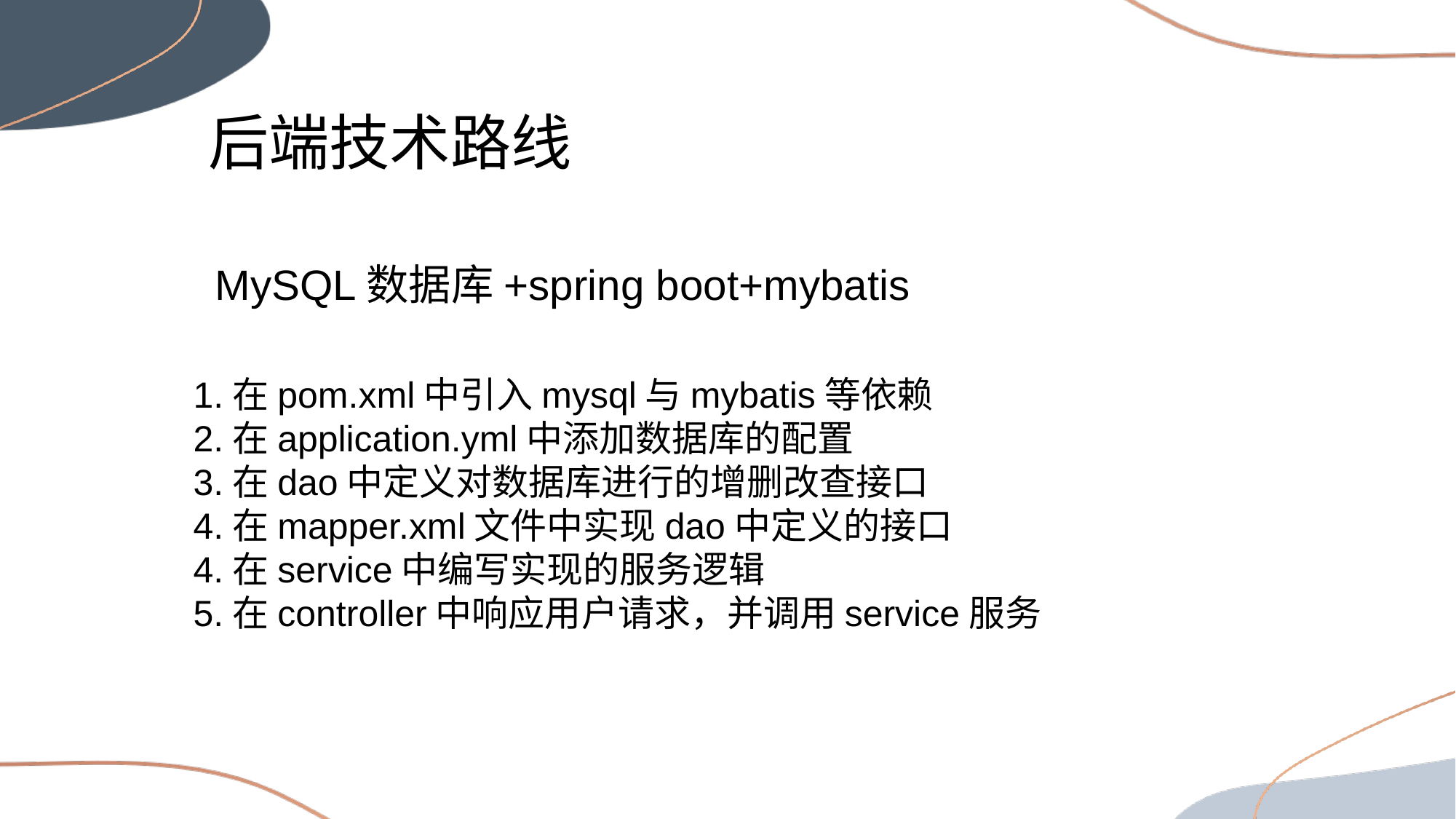

后端技术路线
MySQL数据库+spring boot+mybatis
1.在pom.xml中引入mysql与mybatis等依赖
2.在application.yml中添加数据库的配置
3.在dao中定义对数据库进行的增删改查接口
4.在mapper.xml文件中实现dao中定义的接口
4.在service中编写实现的服务逻辑
5.在controller中响应用户请求，并调用service服务